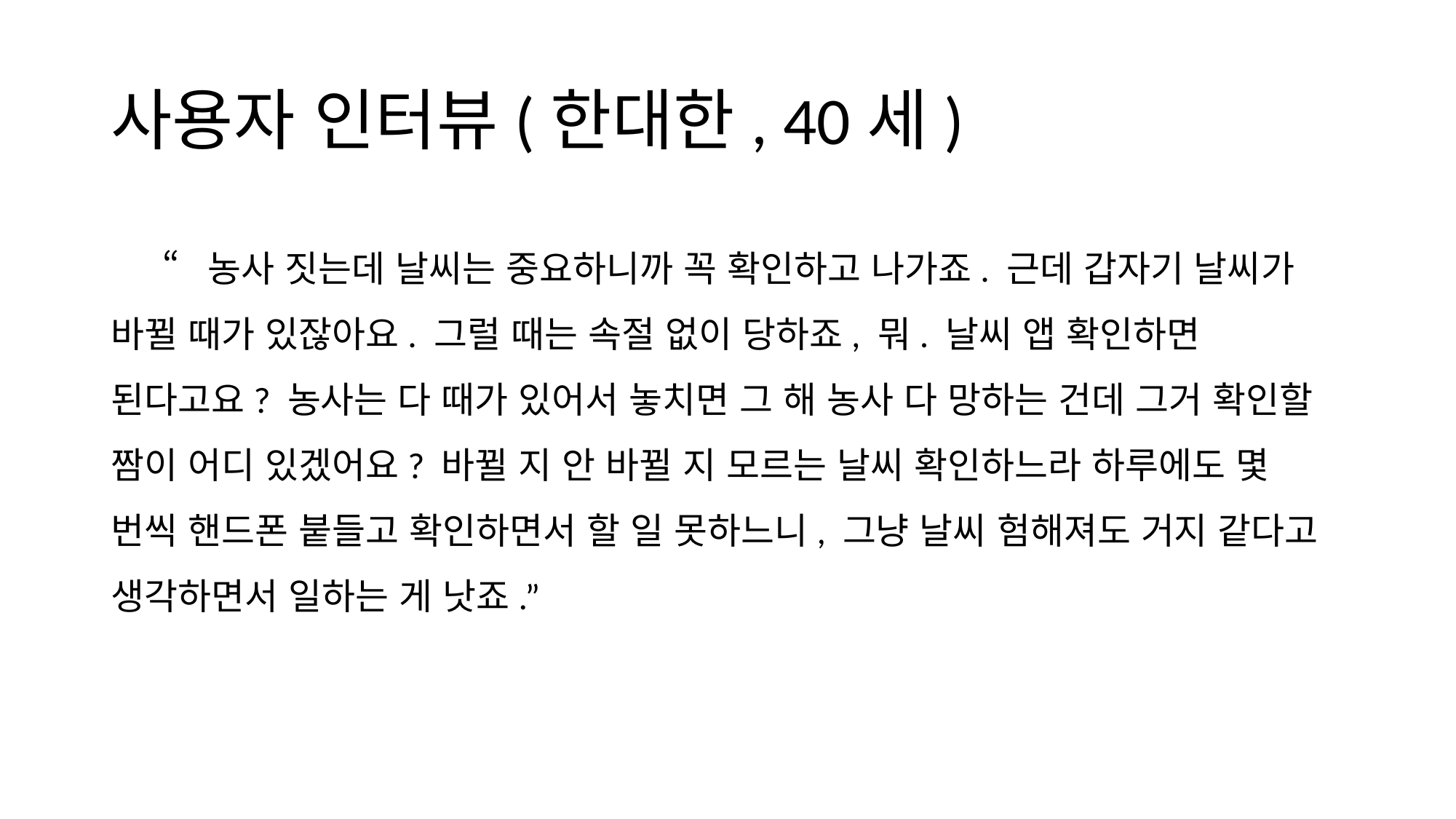

# 사용자 인터뷰(한대한, 40세)
“농사 짓는데 날씨는 중요하니까 꼭 확인하고 나가죠. 근데 갑자기 날씨가 바뀔 때가 있잖아요. 그럴 때는 속절 없이 당하죠, 뭐. 날씨 앱 확인하면 된다고요? 농사는 다 때가 있어서 놓치면 그 해 농사 다 망하는 건데 그거 확인할 짬이 어디 있겠어요? 바뀔 지 안 바뀔 지 모르는 날씨 확인하느라 하루에도 몇 번씩 핸드폰 붙들고 확인하면서 할 일 못하느니, 그냥 날씨 험해져도 거지 같다고 생각하면서 일하는 게 낫죠.”